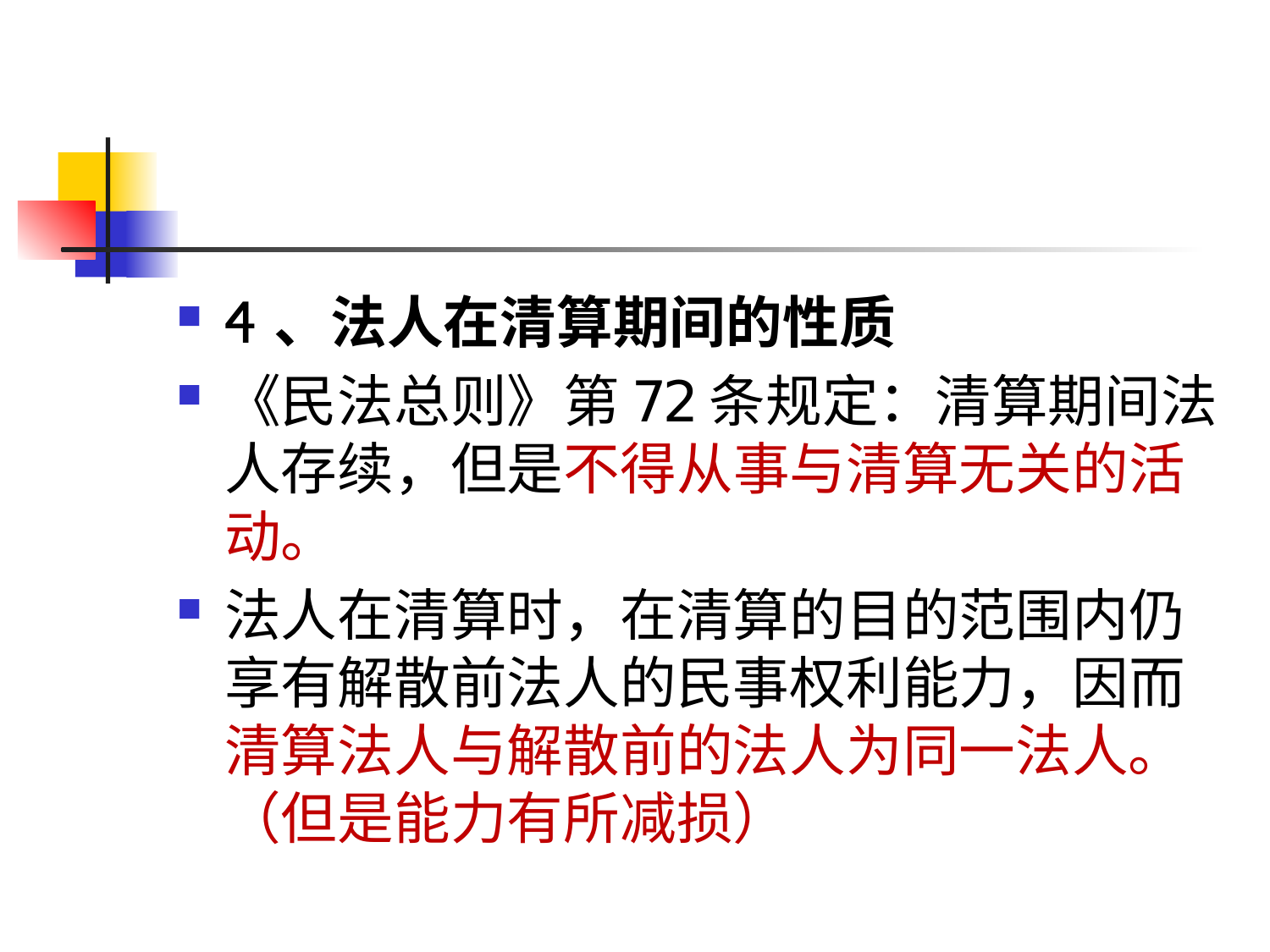

#
4、法人在清算期间的性质
《民法总则》第72条规定：清算期间法人存续，但是不得从事与清算无关的活动。
法人在清算时，在清算的目的范围内仍享有解散前法人的民事权利能力，因而清算法人与解散前的法人为同一法人。（但是能力有所减损）